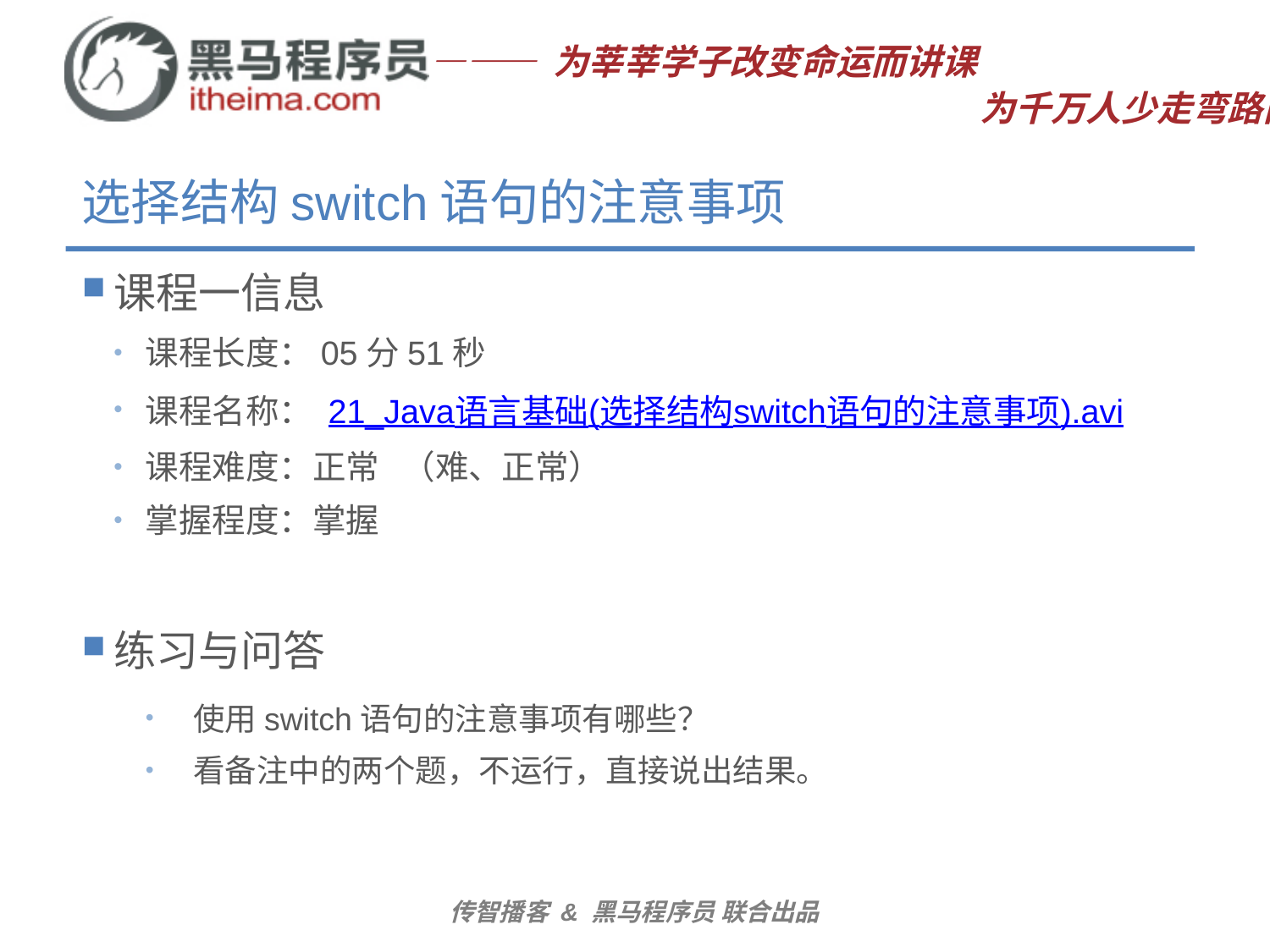

# 选择结构switch语句的注意事项
课程一信息
课程长度：05分51秒
课程名称： 21_Java语言基础(选择结构switch语句的注意事项).avi
课程难度：正常   （难、正常）
掌握程度：掌握

练习与问答
使用switch语句的注意事项有哪些？
看备注中的两个题，不运行，直接说出结果。